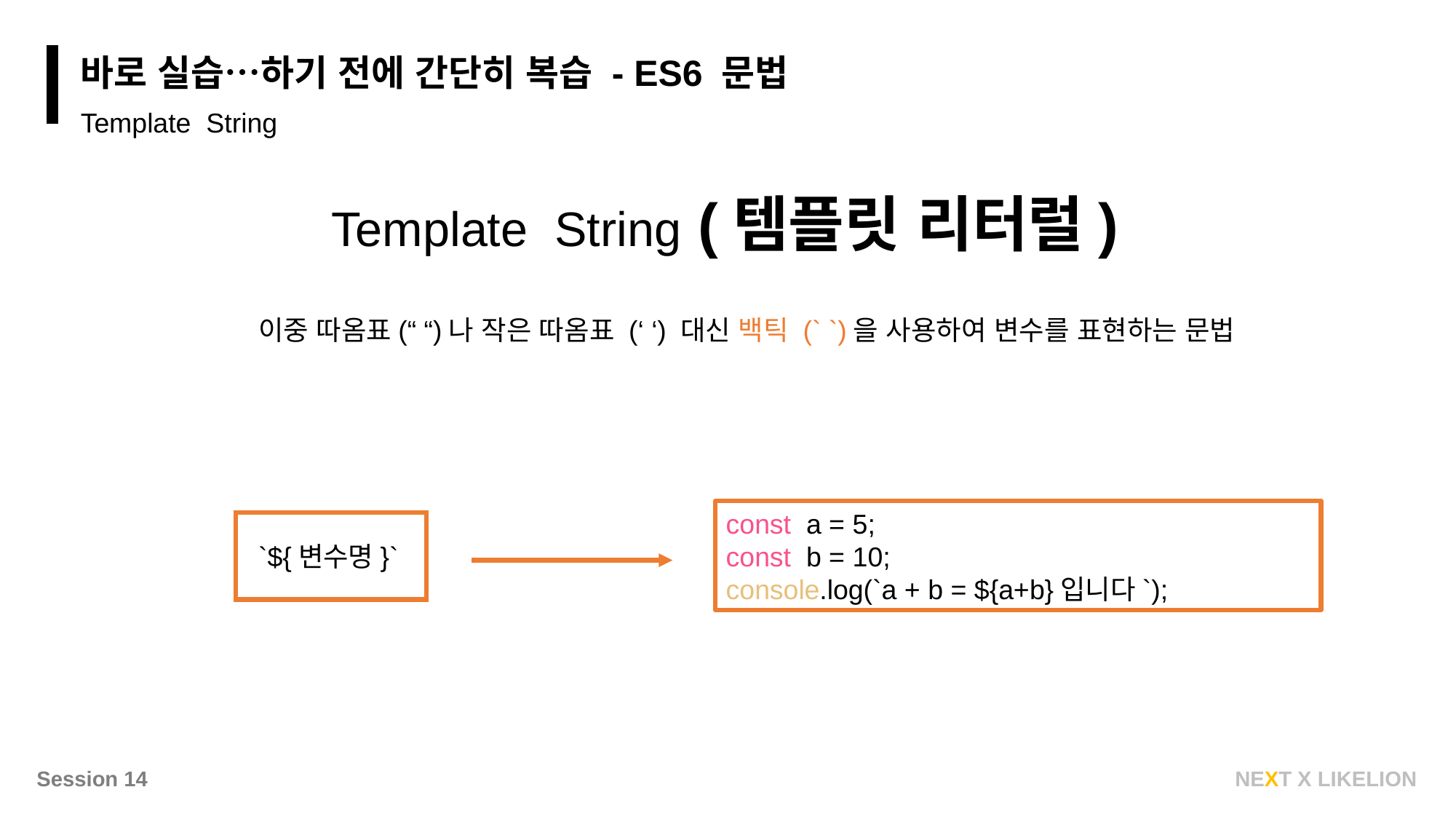

과제
바로 실습…하기 전에 간단히 복습 - ES6 문법

Template  String
 Template  String (템플릿 리터럴)
이중 따옴표(“ “)나 작은 따옴표 (‘ ‘) 대신 백틱 (` `)을 사용하여 변수를 표현하는 문법
const  a = 5;
const  b = 10;
console.log(`a + b = ${a+b}입니다`);

`${변수명}`
Session 14
NEXT X LIKELION